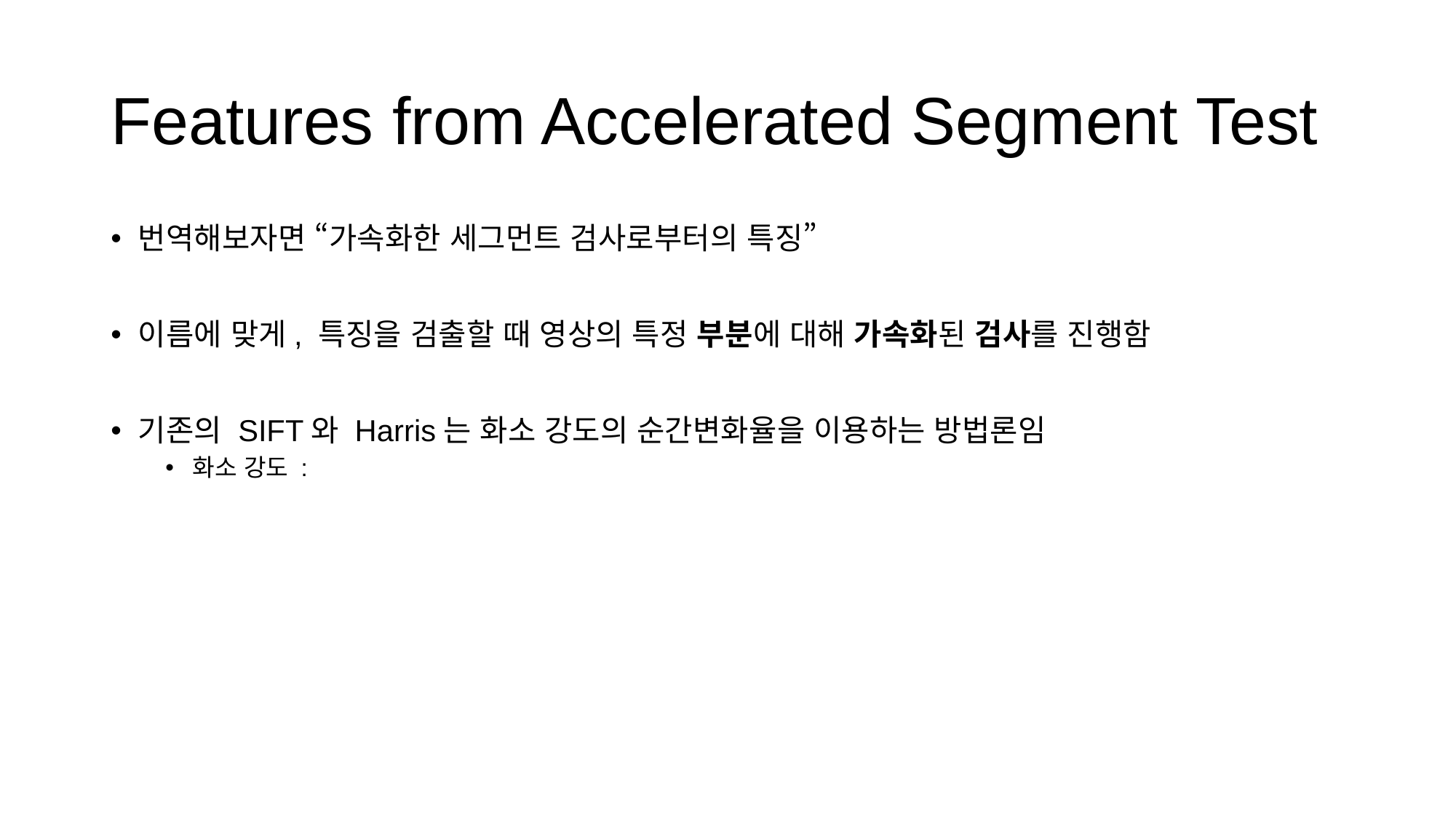

# Features from Accelerated Segment Test
번역해보자면 “가속화한 세그먼트 검사로부터의 특징”

이름에 맞게, 특징을 검출할 때 영상의 특정 부분에 대해 가속화된 검사를 진행함

기존의 SIFT와 Harris는 화소 강도의 순간변화율을 이용하는 방법론임
화소 강도 :